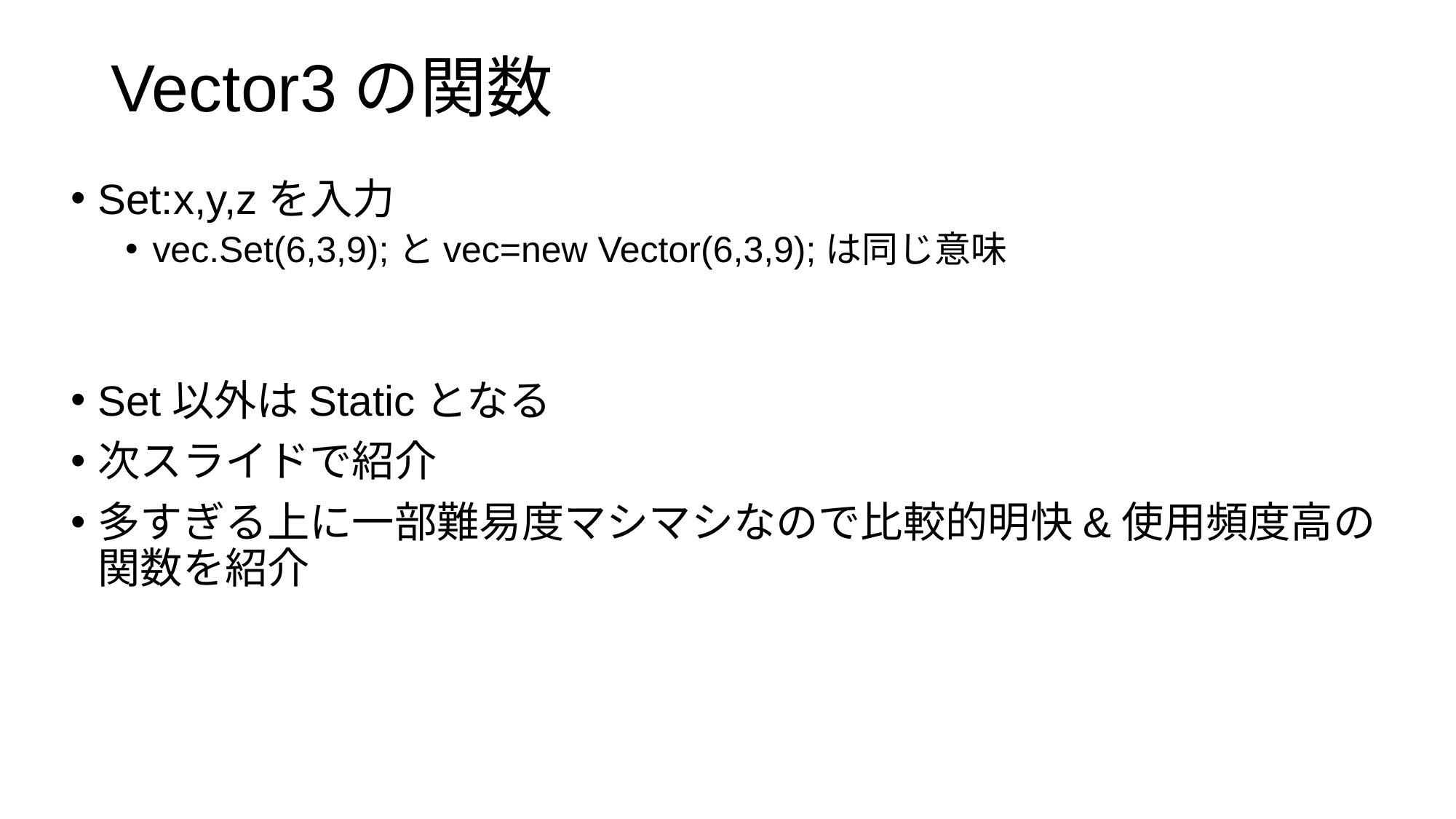

# Vector3の関数
Set:x,y,zを入力
vec.Set(6,3,9);とvec=new Vector(6,3,9);は同じ意味

Set以外はStaticとなる
次スライドで紹介
多すぎる上に一部難易度マシマシなので比較的明快&使用頻度高の関数を紹介